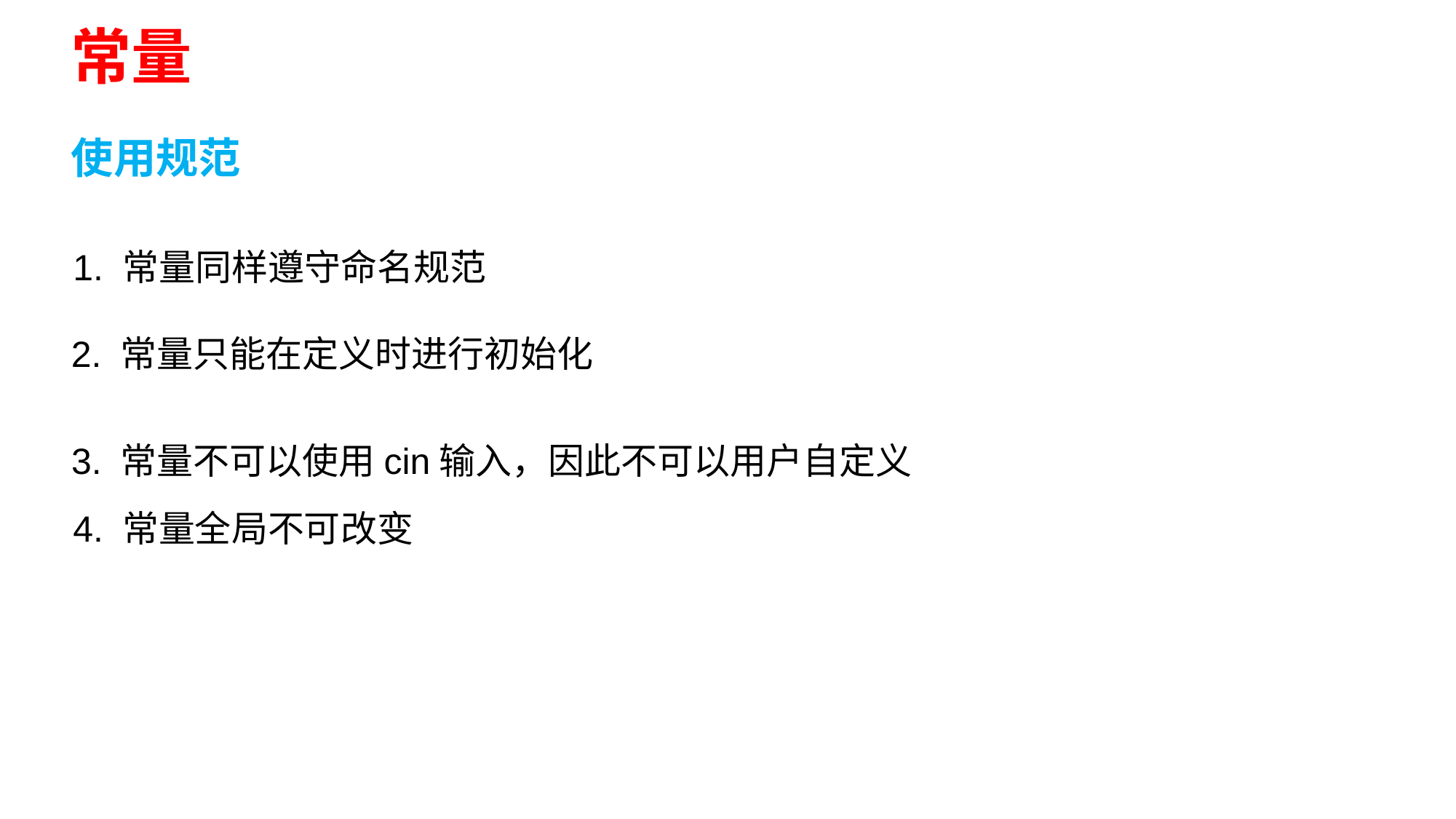

常量

使用规范
1. 常量同样遵守命名规范
2. 常量只能在定义时进行初始化
3. 常量不可以使用cin输入，因此不可以用户自定义
4. 常量全局不可改变